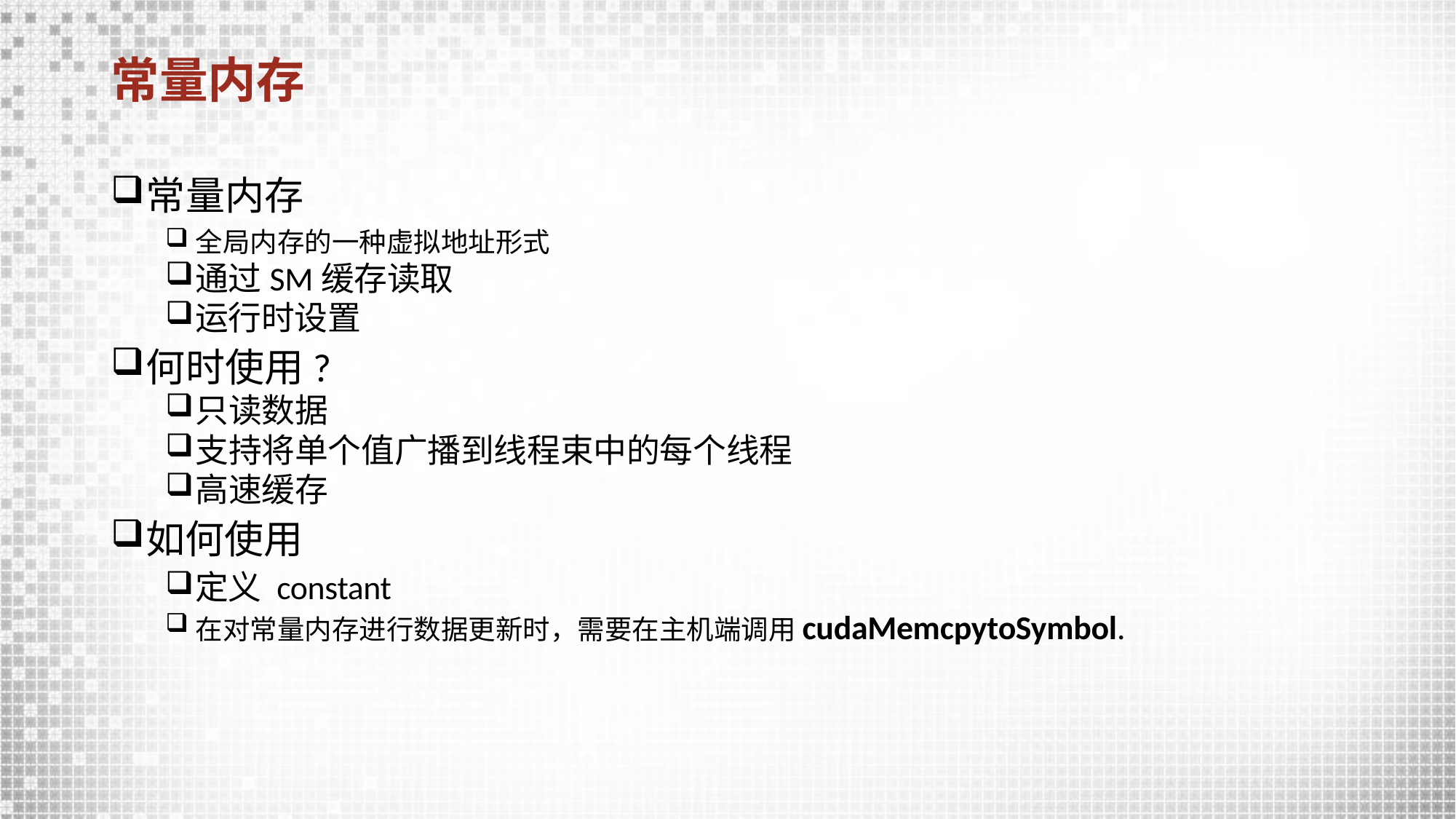

# 常量内存
常量内存
全局内存的一种虚拟地址形式
通过SM缓存读取
运行时设置
何时使用?
只读数据
支持将单个值广播到线程束中的每个线程
高速缓存
如何使用
定义 constant
在对常量内存进行数据更新时，需要在主机端调用cudaMemcpytoSymbol.